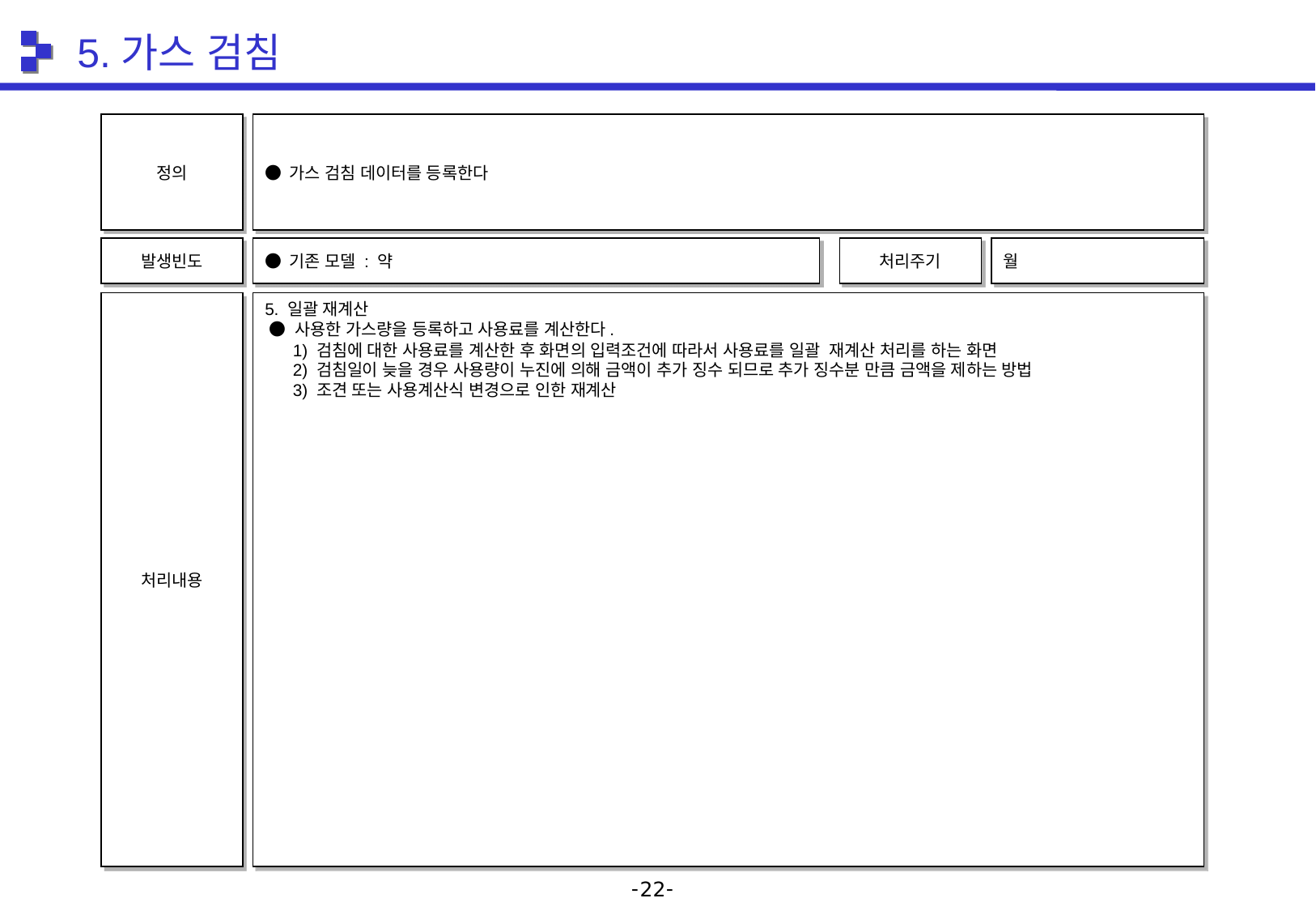

5.가스 검침
정의
● 가스 검침 데이터를 등록한다
발생빈도
● 기존 모델 : 약
처리주기
월
처리내용
5. 일괄 재계산
 ● 사용한 가스량을 등록하고 사용료를 계산한다.
      1) 검침에 대한 사용료를 계산한 후 화면의 입력조건에 따라서 사용료를 일괄  재계산 처리를 하는 화면
      2) 검침일이 늦을 경우 사용량이 누진에 의해 금액이 추가 징수 되므로 추가 징수분 만큼 금액을 제하는 방법
      3) 조견 또는 사용계산식 변경으로 인한 재계산